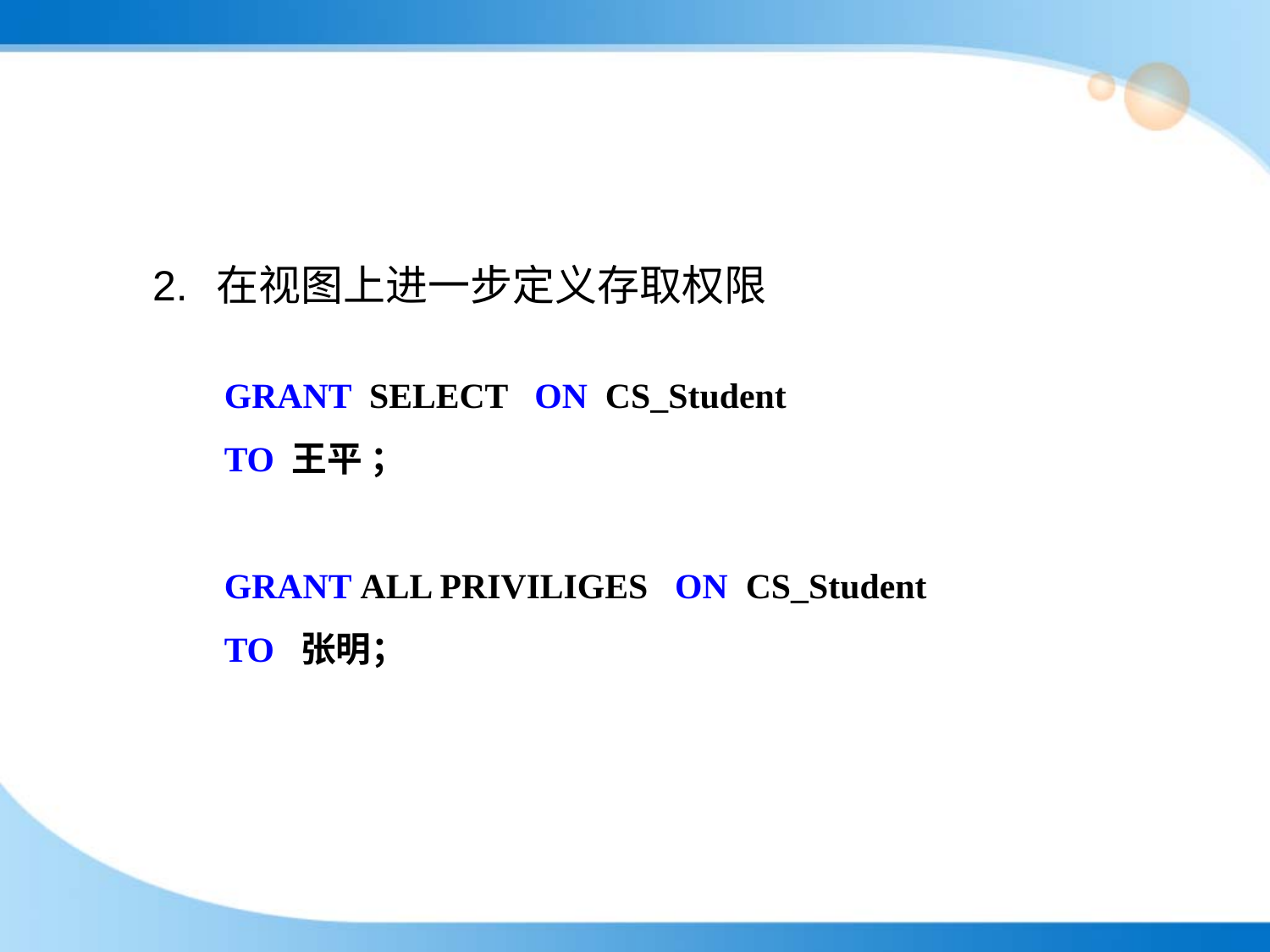

#
在视图上进一步定义存取权限
GRANT  SELECT   ON  CS_Student
TO 王平 ；

GRANT ALL PRIVILIGES   ON  CS_Student
TO  张明；